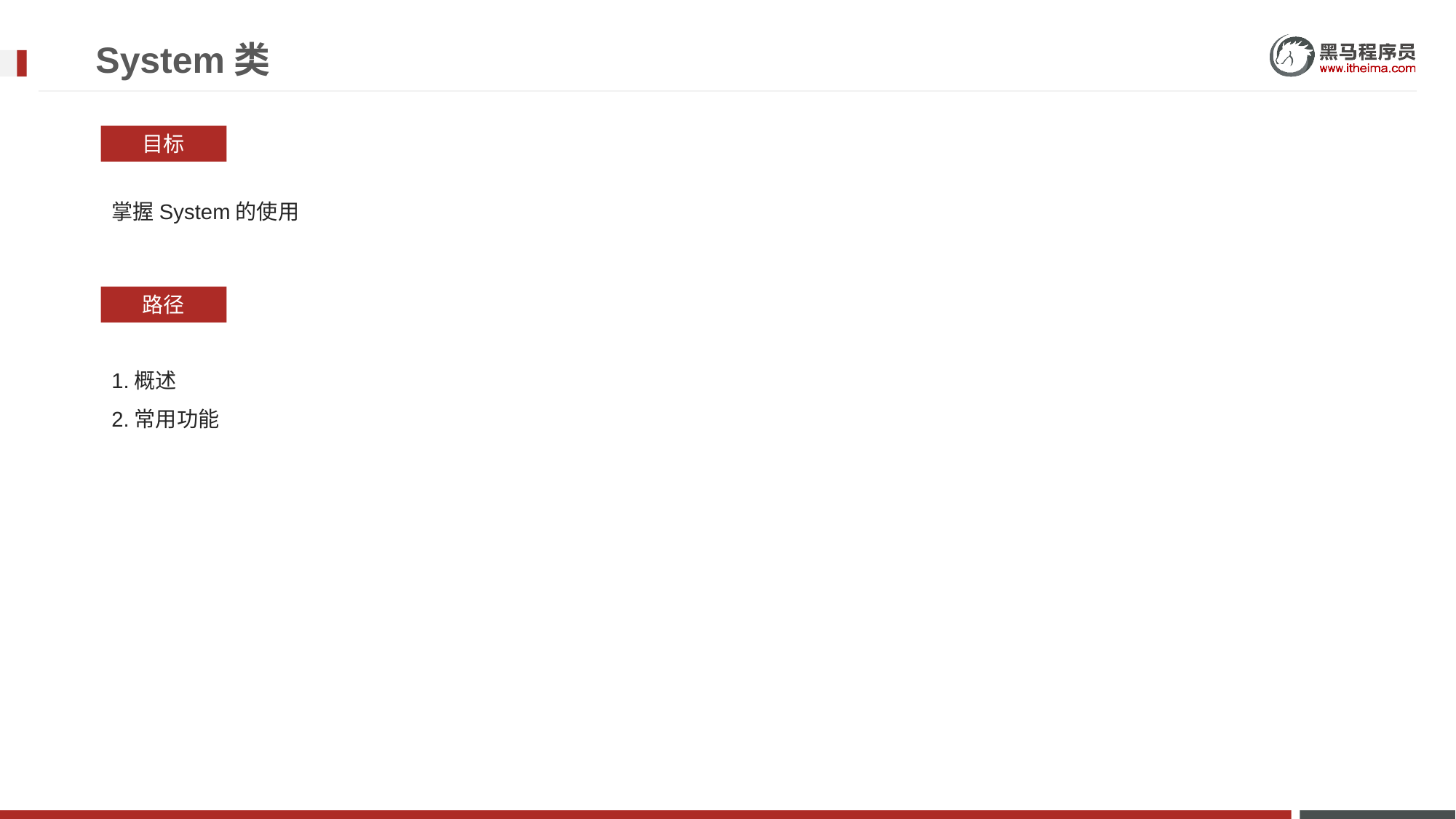

# System类
目标
掌握System的使用
路径
1.概述
2.常用功能